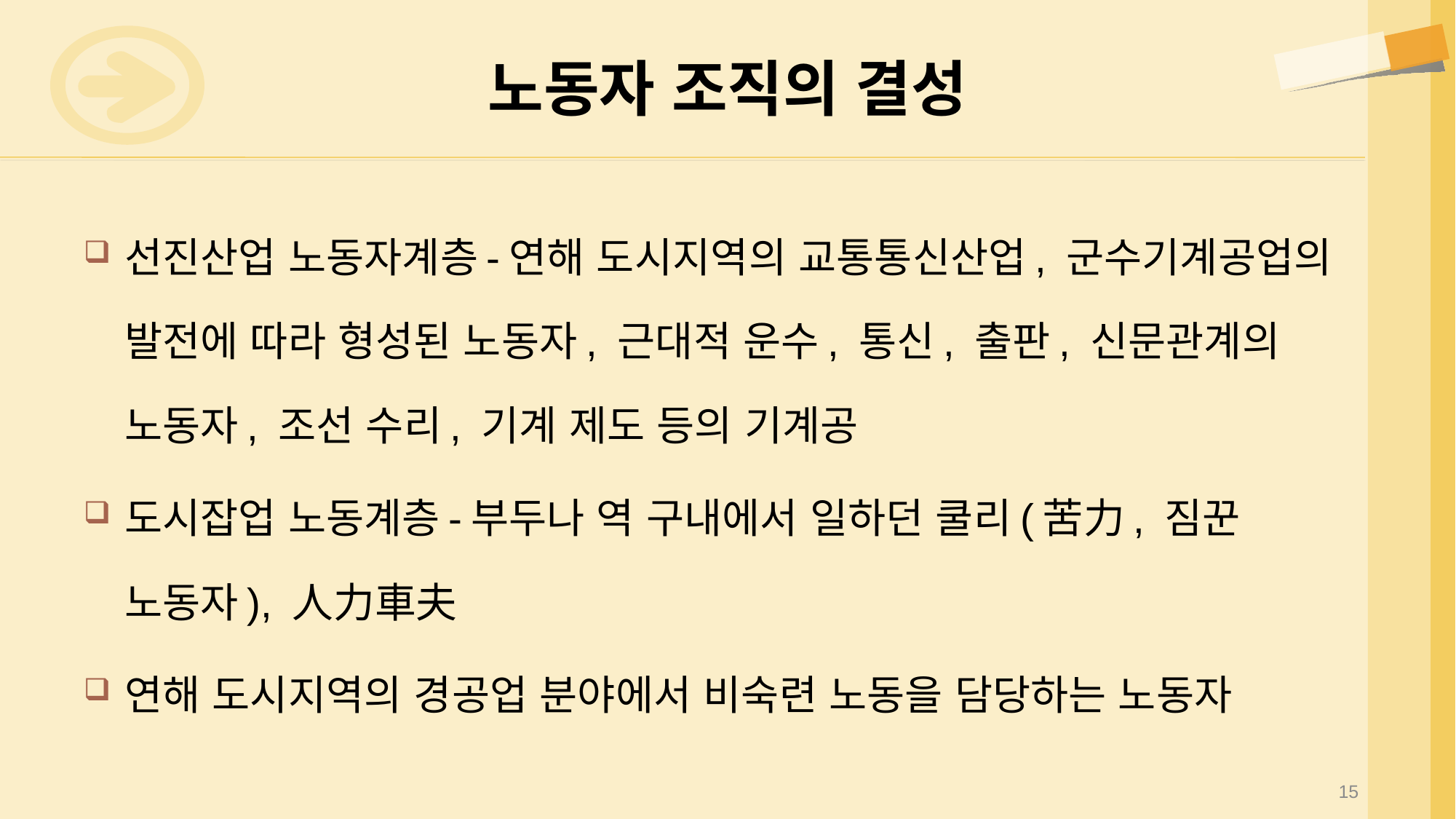

# 노동자 조직의 결성
선진산업 노동자계층-연해 도시지역의 교통통신산업, 군수기계공업의 발전에 따라 형성된 노동자, 근대적 운수, 통신, 출판, 신문관계의 노동자, 조선 수리, 기계 제도 등의 기계공
도시잡업 노동계층-부두나 역 구내에서 일하던 쿨리(苦力, 짐꾼 노동자), 人力車夫
연해 도시지역의 경공업 분야에서 비숙련 노동을 담당하는 노동자

15